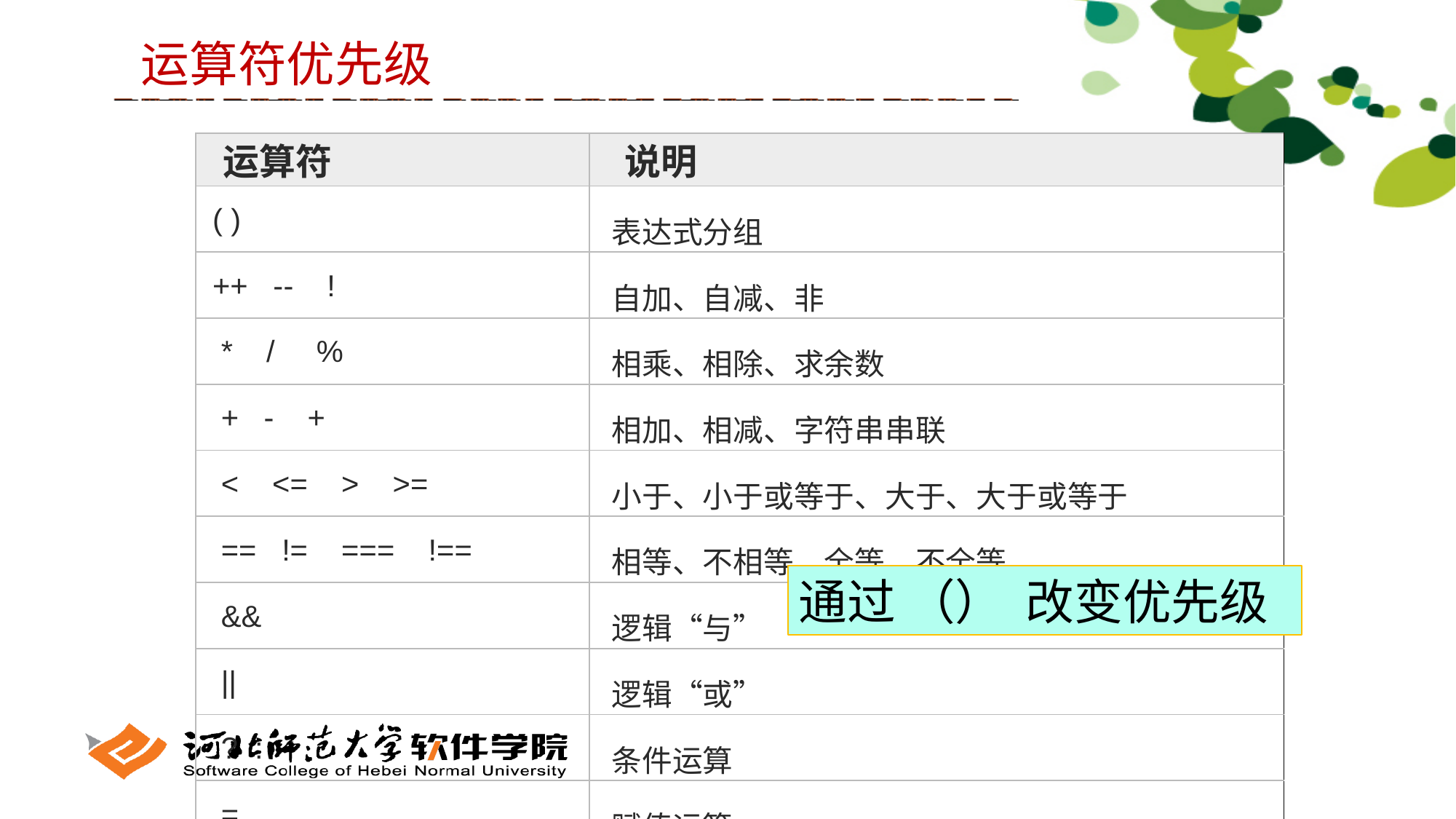

运算符优先级
| 运算符 | 说明 |
| --- | --- |
| ( ) | 表达式分组 |
| ++ -- ! | 自加、自减、非 |
| \* / % | 相乘、相除、求余数 |
| + - + | 相加、相减、字符串串联 |
| < <= > >= | 小于、小于或等于、大于、大于或等于 |
| == != === !== | 相等、不相等、全等，不全等 |
| && | 逻辑“与” |
| || | 逻辑“或” |
| ? : | 条件运算 |
| = | 赋值运算 |

通过 （）  改变优先级